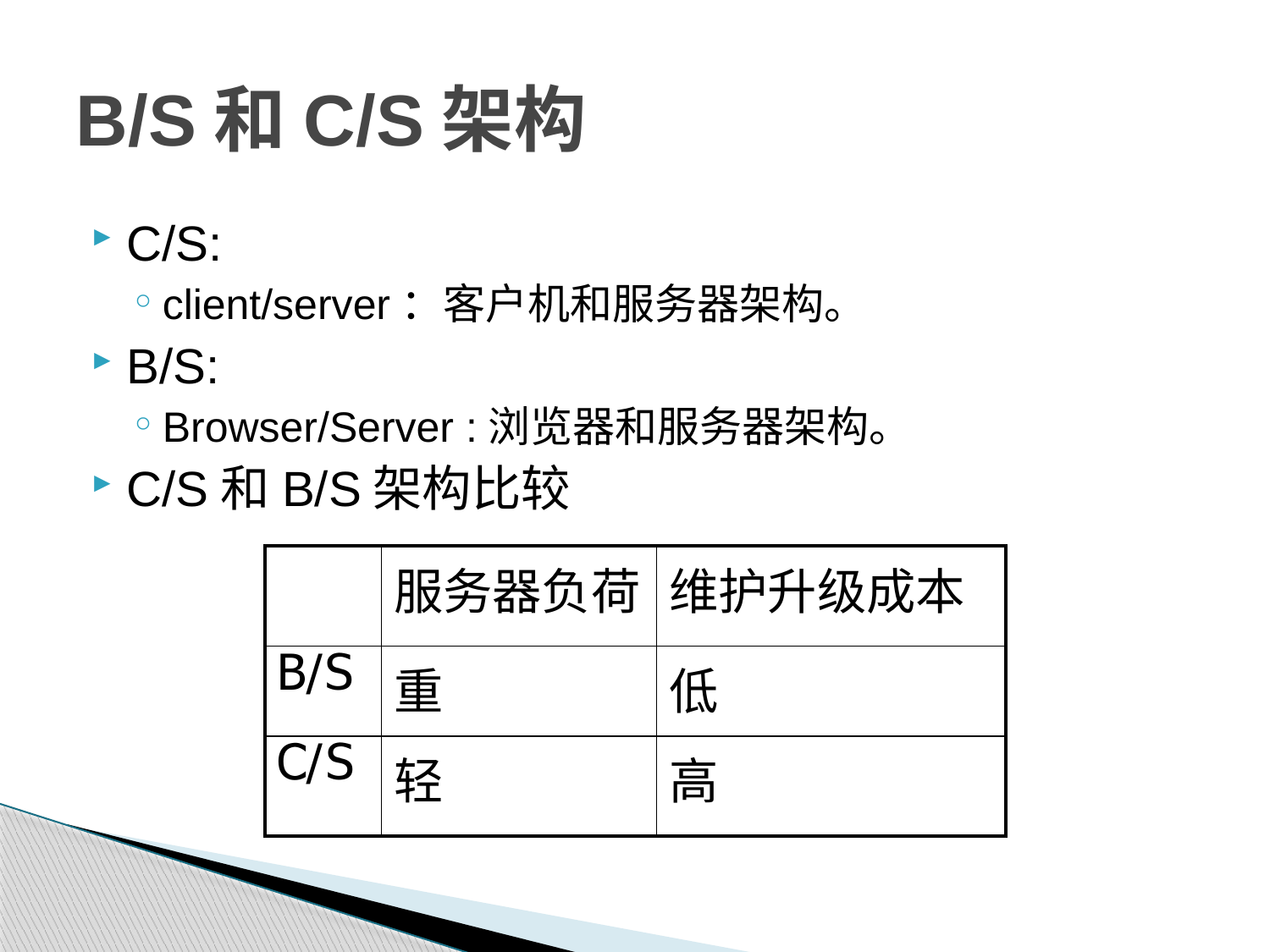

# B/S和C/S架构
C/S:
client/server：客户机和服务器架构。
B/S:
Browser/Server :浏览器和服务器架构。
C/S和B/S架构比较

|  | 服务器负荷 | 维护升级成本 |
| --- | --- | --- |
| B/S | 重 | 低 |
| C/S | 轻 | 高 |